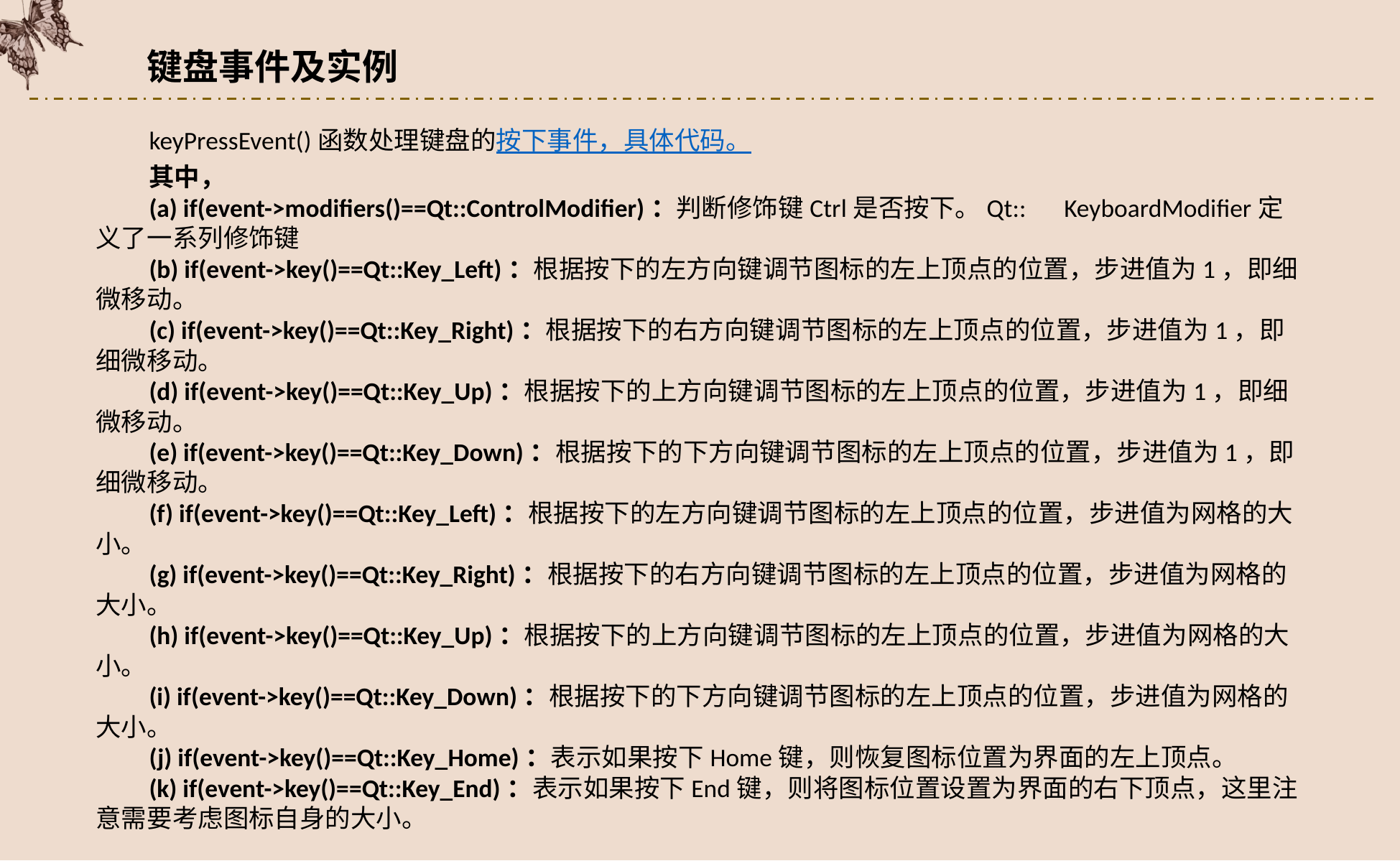

键盘事件及实例
keyPressEvent()函数处理键盘的按下事件，具体代码。
其中，
(a) if(event->modifiers()==Qt::ControlModifier)：判断修饰键Ctrl是否按下。Qt::　KeyboardModifier定义了一系列修饰键
(b) if(event->key()==Qt::Key_Left)：根据按下的左方向键调节图标的左上顶点的位置，步进值为1，即细微移动。
(c) if(event->key()==Qt::Key_Right)：根据按下的右方向键调节图标的左上顶点的位置，步进值为1，即细微移动。
(d) if(event->key()==Qt::Key_Up)：根据按下的上方向键调节图标的左上顶点的位置，步进值为1，即细微移动。
(e) if(event->key()==Qt::Key_Down)：根据按下的下方向键调节图标的左上顶点的位置，步进值为1，即细微移动。
(f) if(event->key()==Qt::Key_Left)：根据按下的左方向键调节图标的左上顶点的位置，步进值为网格的大小。
(g) if(event->key()==Qt::Key_Right)：根据按下的右方向键调节图标的左上顶点的位置，步进值为网格的大小。
(h) if(event->key()==Qt::Key_Up)：根据按下的上方向键调节图标的左上顶点的位置，步进值为网格的大小。
(i) if(event->key()==Qt::Key_Down)：根据按下的下方向键调节图标的左上顶点的位置，步进值为网格的大小。
(j) if(event->key()==Qt::Key_Home)：表示如果按下Home键，则恢复图标位置为界面的左上顶点。
(k) if(event->key()==Qt::Key_End)：表示如果按下End键，则将图标位置设置为界面的右下顶点，这里注意需要考虑图标自身的大小。